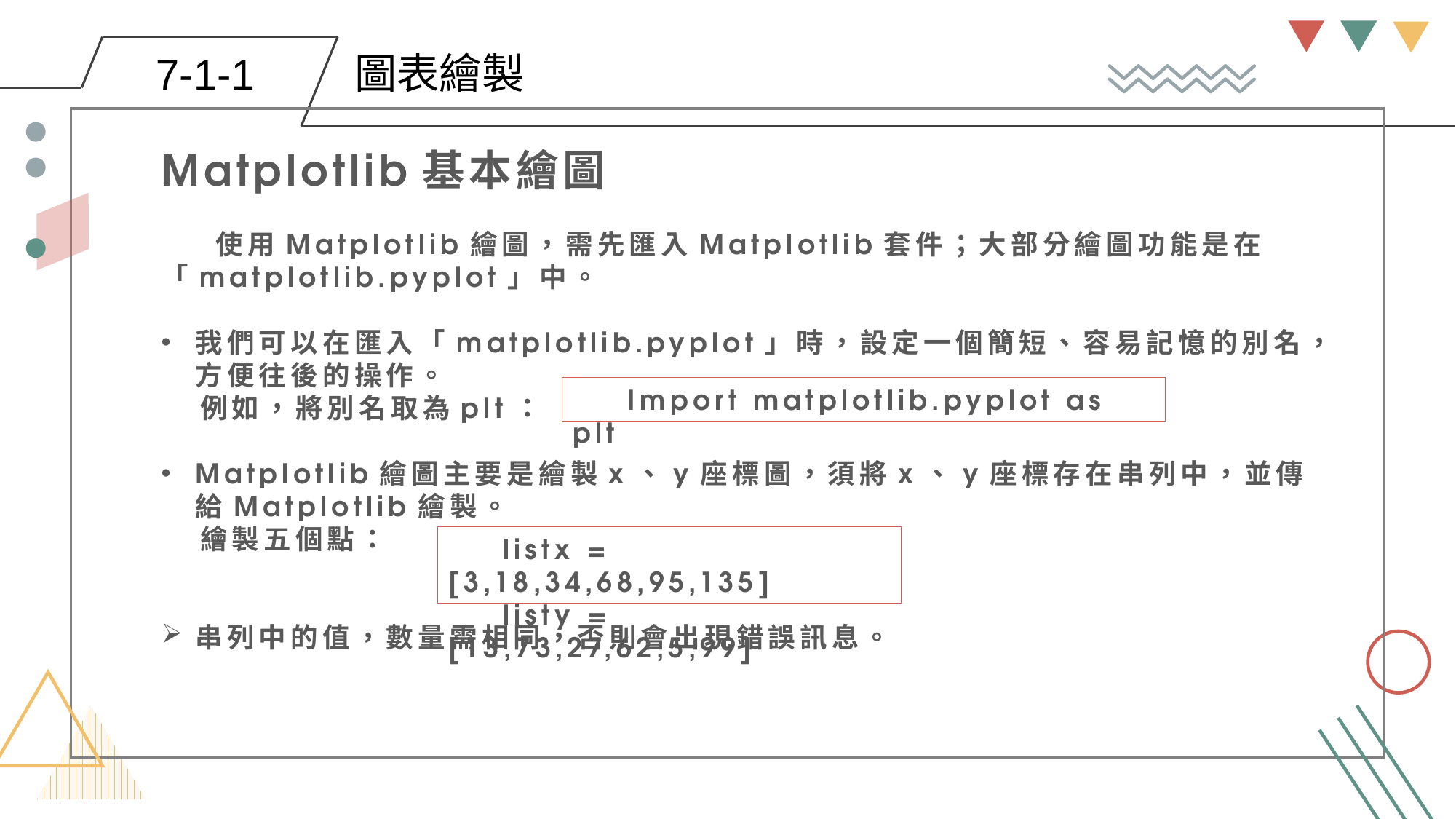

圖表繪製
7-1-1

Matplotlib基本繪圖

使用Matplotlib繪圖，需先匯入Matplotlib套件；大部分繪圖功能是在「matplotlib.pyplot」中。

我們可以在匯入「matplotlib.pyplot」時，設定一個簡短、容易記憶的別名，方便往後的操作。
   例如，將別名取為plt：

Matplotlib繪圖主要是繪製x、y座標圖，須將x、y座標存在串列中，並傳給Matplotlib繪製。
   繪製五個點：

串列中的值，數量需相同，否則會出現錯誤訊息。

Import matplotlib.pyplot as plt
listx = [3,18,34,68,95,135]
listy = [13,73,27,62,5,99]